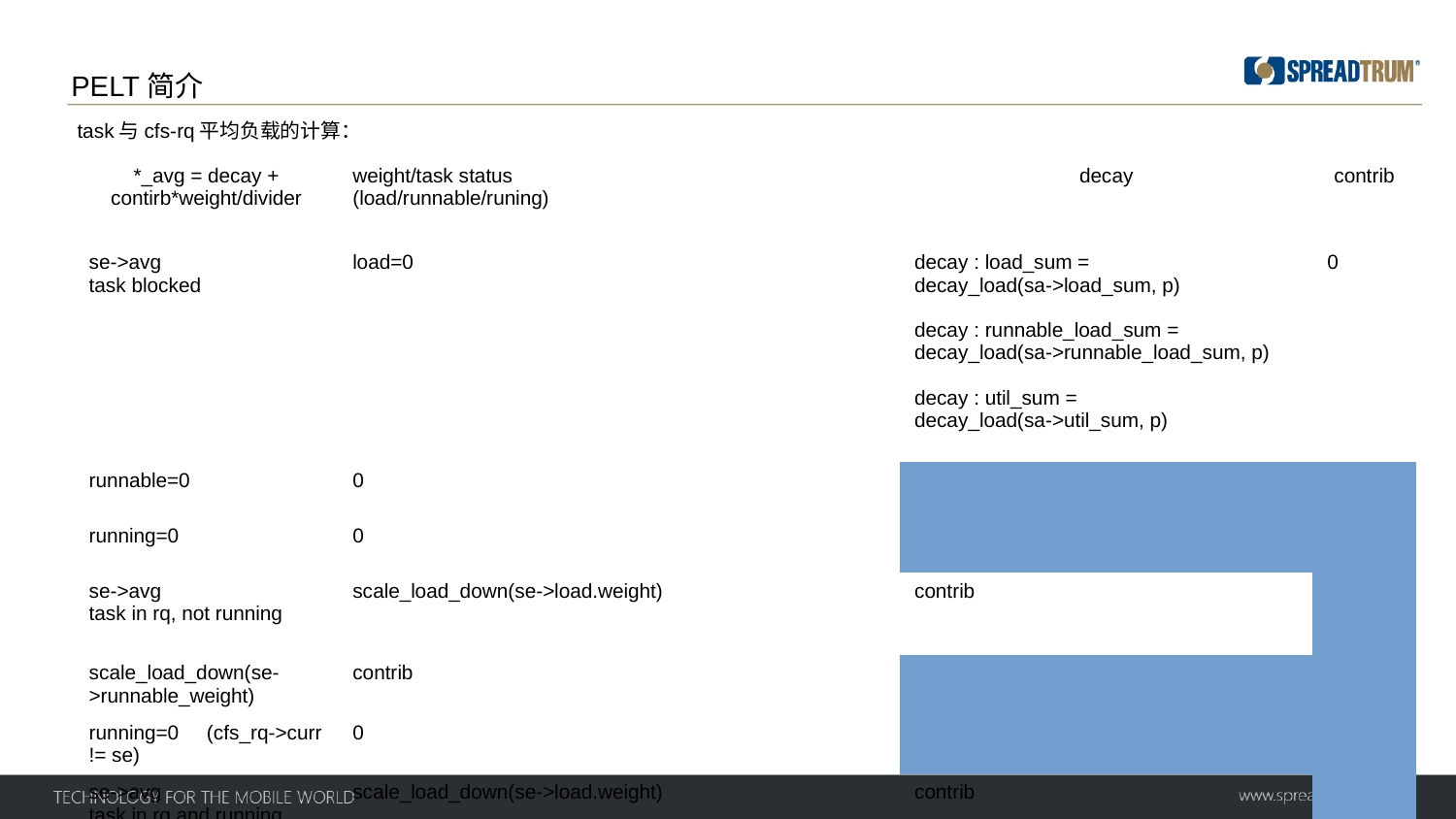

PELT简介
task与cfs-rq平均负载的计算：

| \*\_avg = decay + contirb\*weight/divider | weight/task status (load/runnable/runing) | decay | contrib |
| --- | --- | --- | --- |
| se->avg task blocked | load=0 | decay : load\_sum = decay\_load(sa->load\_sum, p) decay : runnable\_load\_sum = decay\_load(sa->runnable\_load\_sum, p) decay : util\_sum = decay\_load(sa->util\_sum, p) | 0 |
| runnable=0 | 0 |
| running=0 | 0 |
| se->avg task in rq, not running | scale\_load\_down(se->load.weight) | contrib |
| scale\_load\_down(se->runnable\_weight) | contrib |
| running=0 (cfs\_rq->curr != se) | 0 |
| se->avg task in rq and running | scale\_load\_down(se->load.weight) | contrib |
| scale\_load\_down(se->runnable\_weight) | contrib |
| scale\_cpu (cfs\_rq->curr == se) | contrib |
| cfs\_rq->avg task in rq and running | scale\_load\_down(cfs\_rq->load.weight) | contrib |
| scale\_load\_down(cfs\_rq->runnable\_weight) | contrib |
| scale\_cpu (cfs\_rq->curr != NULL) | contrib |

V4.15-rc1 Commit: 1ea6c46a23